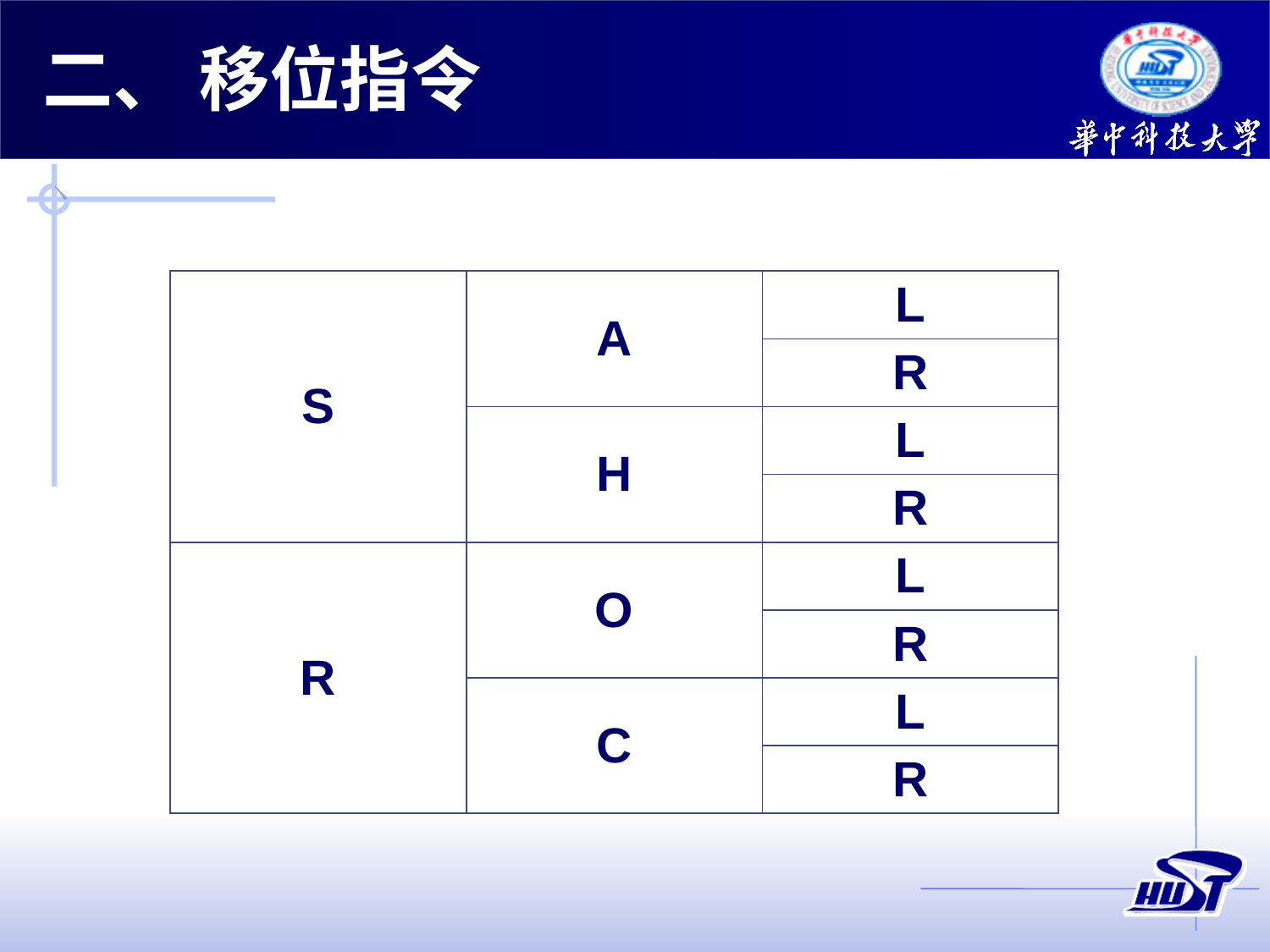

# 二、 移位指令
| S | A | L |
| --- | --- | --- |
|  |  | R |
|  | H | L |
|  |  | R |
| R | O | L |
|  |  | R |
|  | C | L |
|  |  | R |